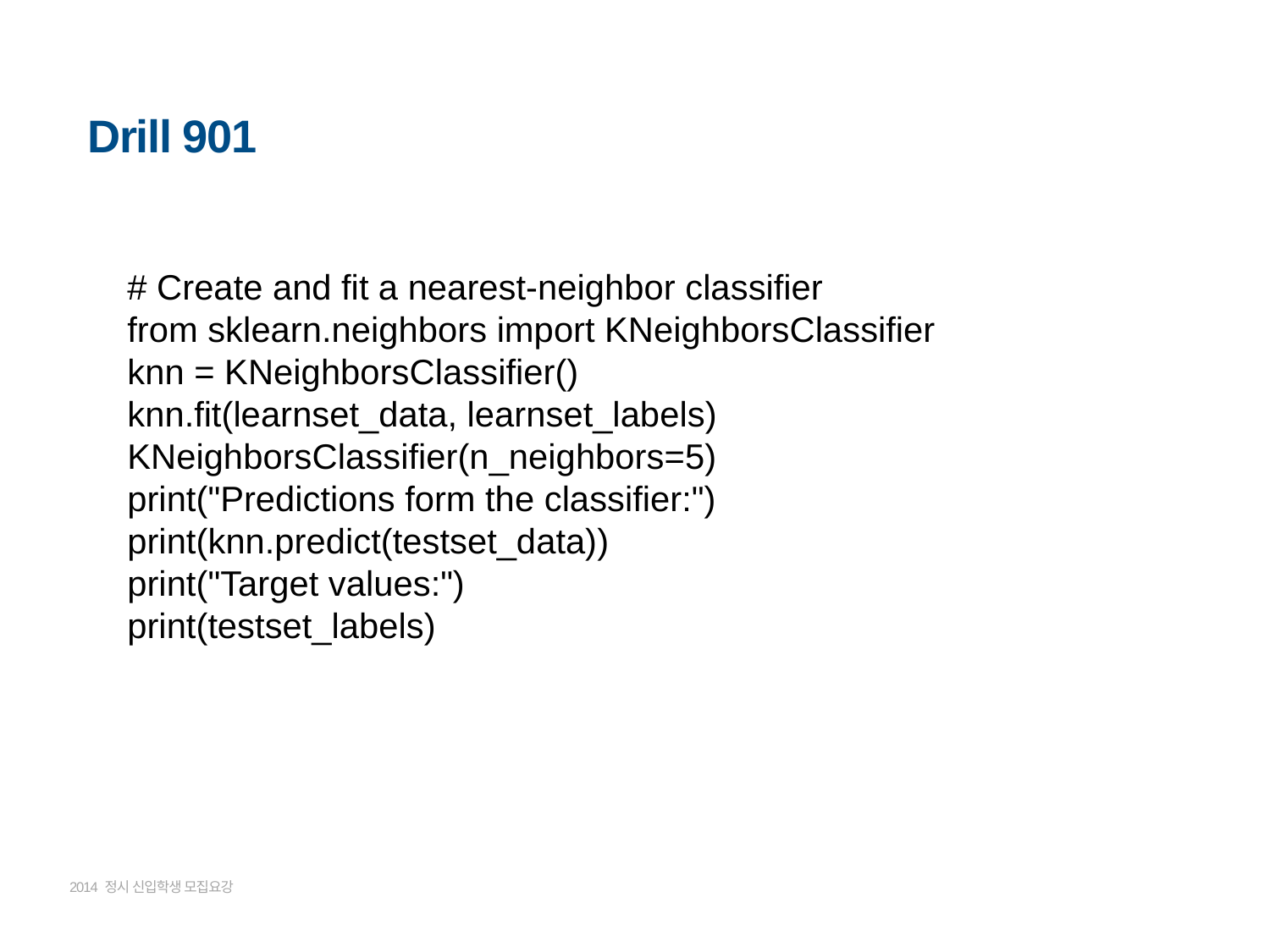

Drill 901

# Create and fit a nearest-neighbor classifier
from sklearn.neighbors import KNeighborsClassifier
knn = KNeighborsClassifier()
knn.fit(learnset_data, learnset_labels)
KNeighborsClassifier(n_neighbors=5)
print("Predictions form the classifier:")
print(knn.predict(testset_data))
print("Target values:")
print(testset_labels)

2014 정시 신입학생 모집요강